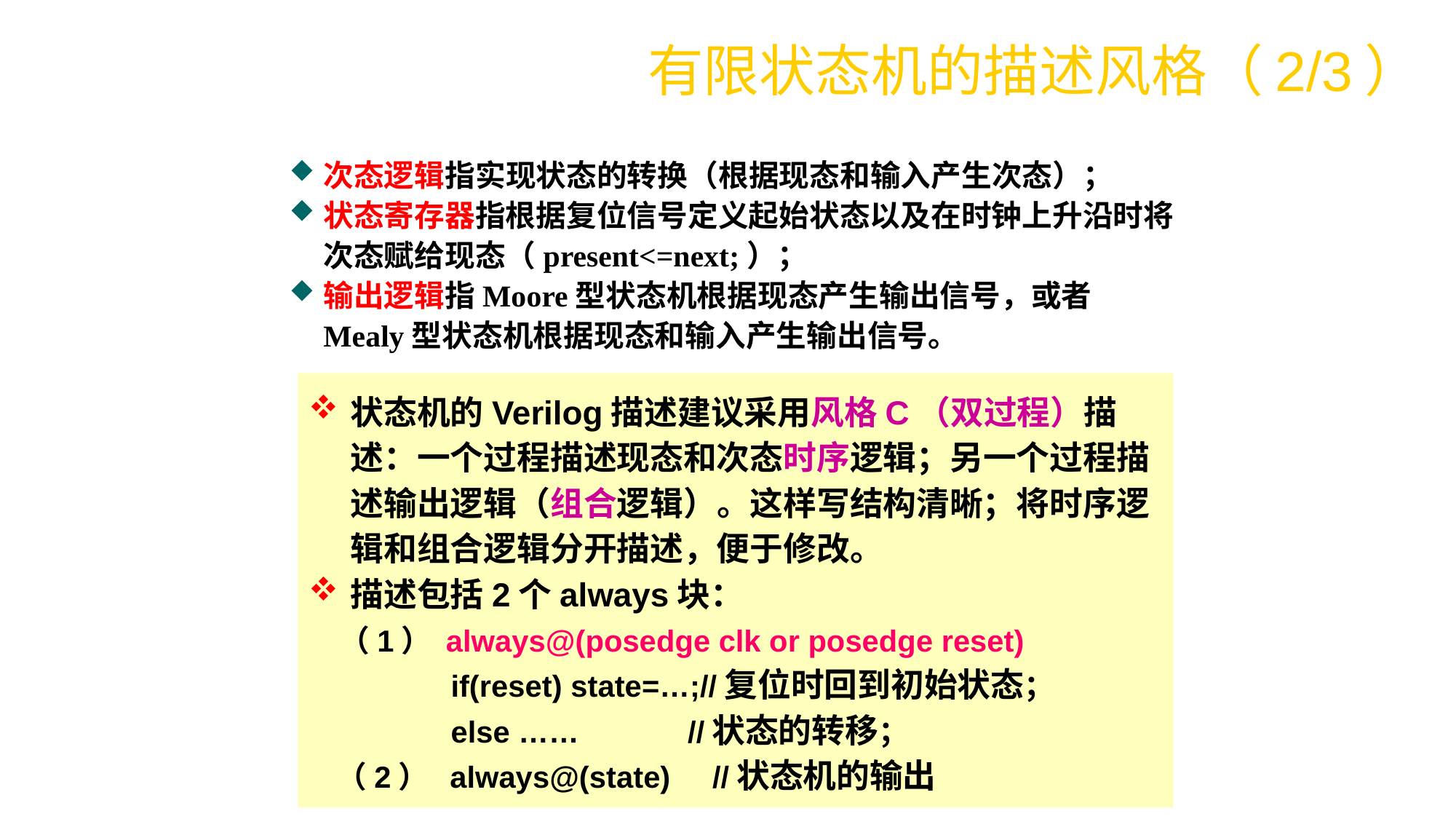

有限状态机的描述风格（2/3）
次态逻辑指实现状态的转换（根据现态和输入产生次态）；
状态寄存器指根据复位信号定义起始状态以及在时钟上升沿时将次态赋给现态（present<=next;）；
输出逻辑指Moore型状态机根据现态产生输出信号，或者Mealy型状态机根据现态和输入产生输出信号。
状态机的Verilog描述建议采用风格C（双过程）描述：一个过程描述现态和次态时序逻辑；另一个过程描述输出逻辑（组合逻辑）。这样写结构清晰；将时序逻辑和组合逻辑分开描述，便于修改。
描述包括2个always块：
   （1） always@(posedge clk or posedge reset)
                 if(reset) state=…;//复位时回到初始状态；
                 else ……             //状态的转移；
   （2）  always@(state)     //状态机的输出